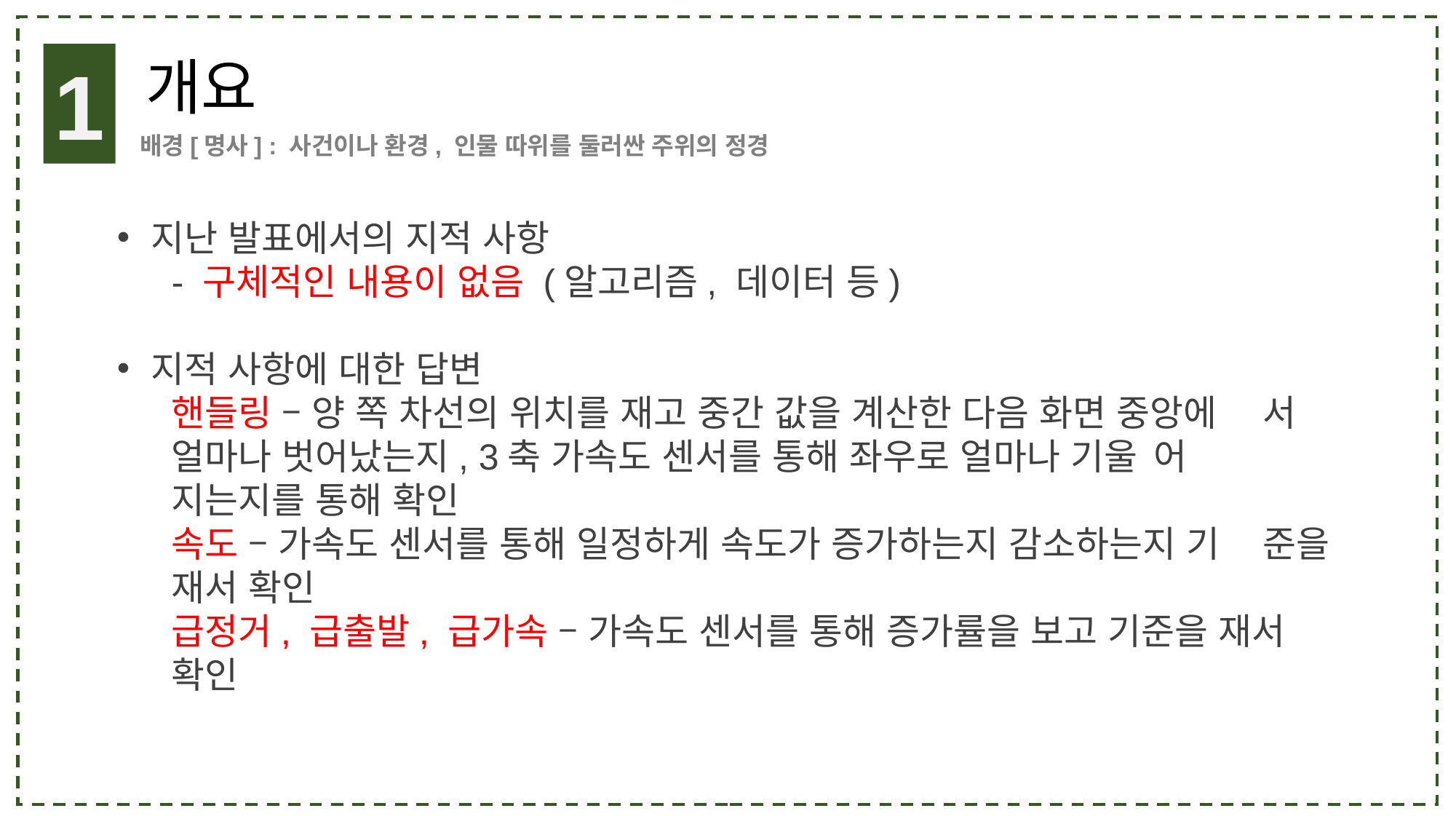

1
개요
배경[명사] : 사건이나 환경, 인물 따위를 둘러싼 주위의 정경
지난 발표에서의 지적 사항
- 구체적인 내용이 없음 (알고리즘, 데이터 등)

지적 사항에 대한 답변
핸들링 – 양 쪽 차선의 위치를 재고 중간 값을 계산한 다음 화면 중앙에	서 얼마나 벗어났는지, 3축 가속도 센서를 통해 좌우로 얼마나 기울	어 지는지를 통해 확인
속도 – 가속도 센서를 통해 일정하게 속도가 증가하는지 감소하는지 기	준을 재서 확인
급정거, 급출발, 급가속 – 가속도 센서를 통해 증가률을 보고 기준을 재서 확인